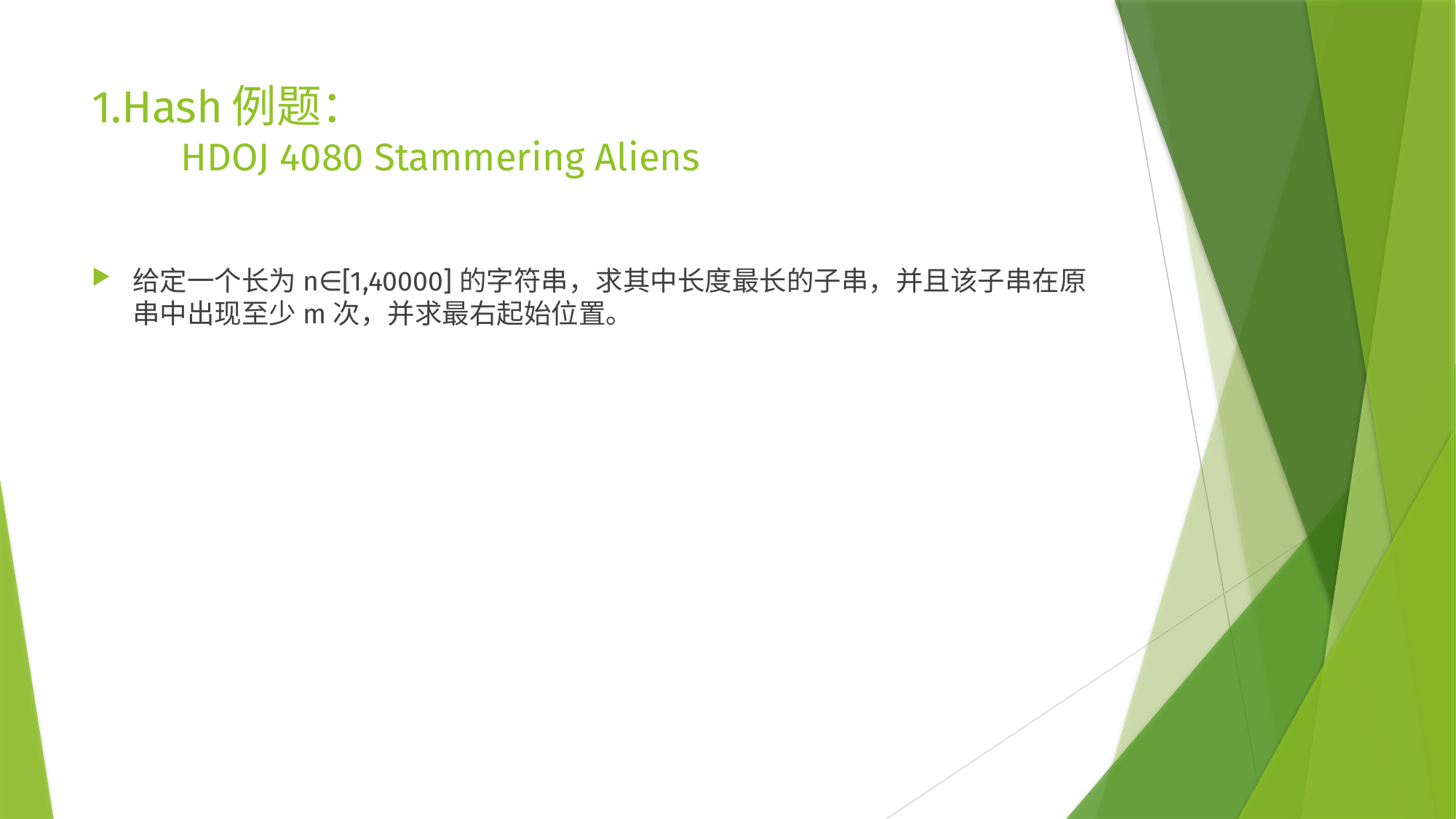

# 1.Hash例题： HDOJ 4080 Stammering Aliens
给定一个长为n∈[1,40000]的字符串，求其中长度最长的子串，并且该子串在原串中出现至少m次，并求最右起始位置。